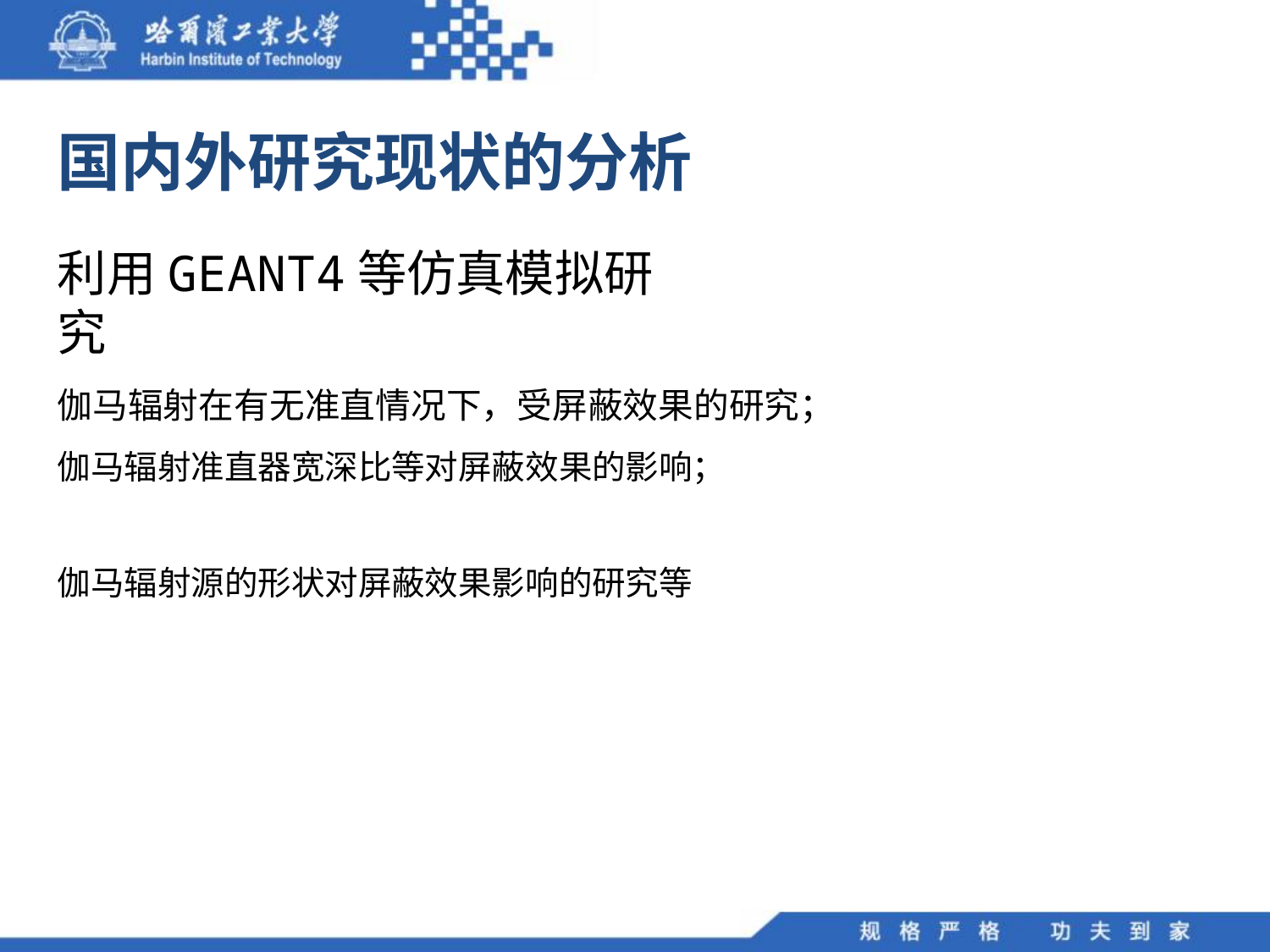

国内外研究现状的分析
利用GEANT4等仿真模拟研究
伽马辐射在有无准直情况下，受屏蔽效果的研究；
伽马辐射准直器宽深比等对屏蔽效果的影响；
伽马辐射源的形状对屏蔽效果影响的研究等
7